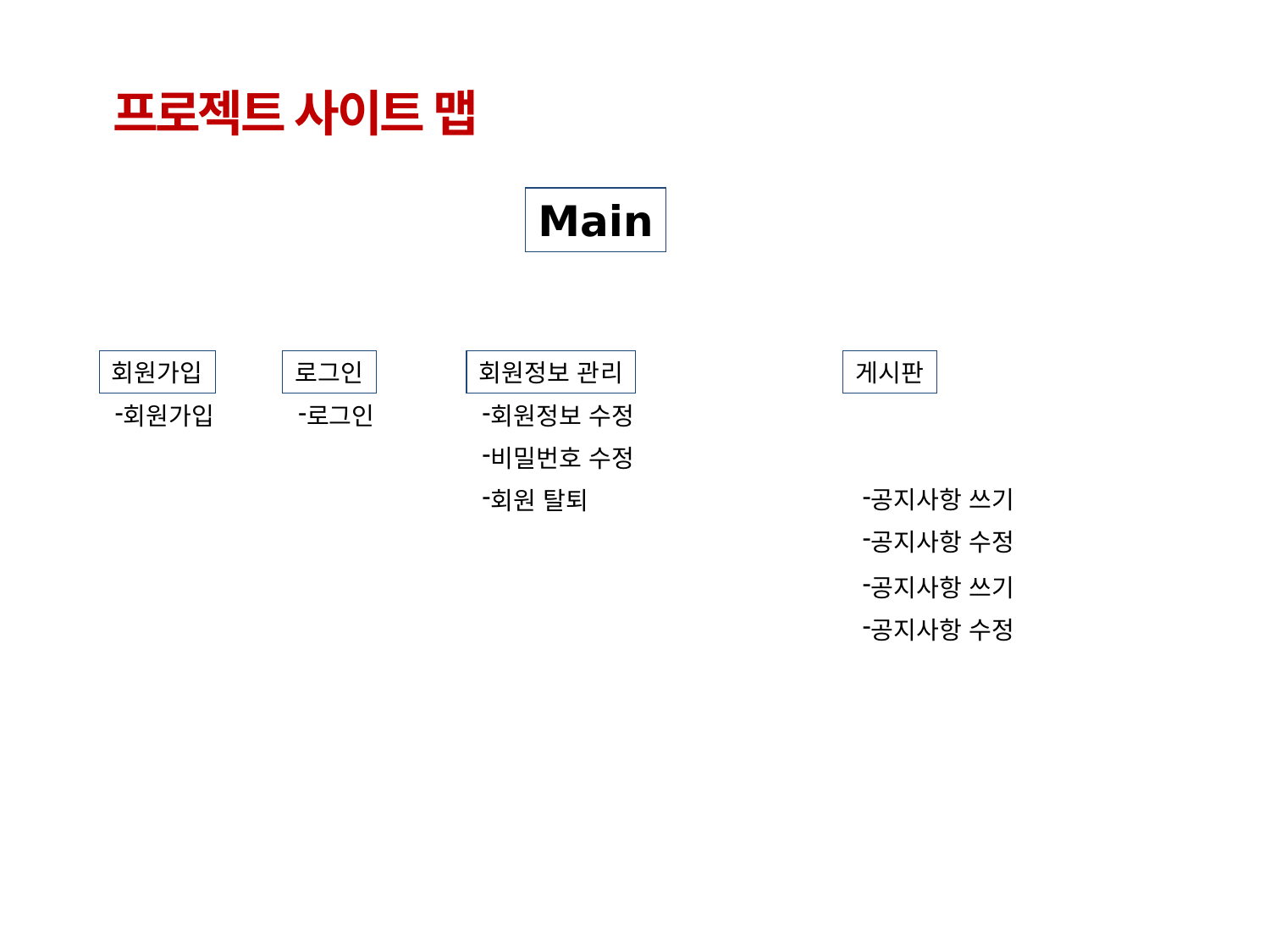

프로젝트 사이트 맵
Main
회원가입
로그인
회원정보 관리
게시판
회원가입
로그인
회원정보 수정
비밀번호 수정
회원 탈퇴
공지사항 쓰기
공지사항 수정
공지사항 쓰기
공지사항 수정